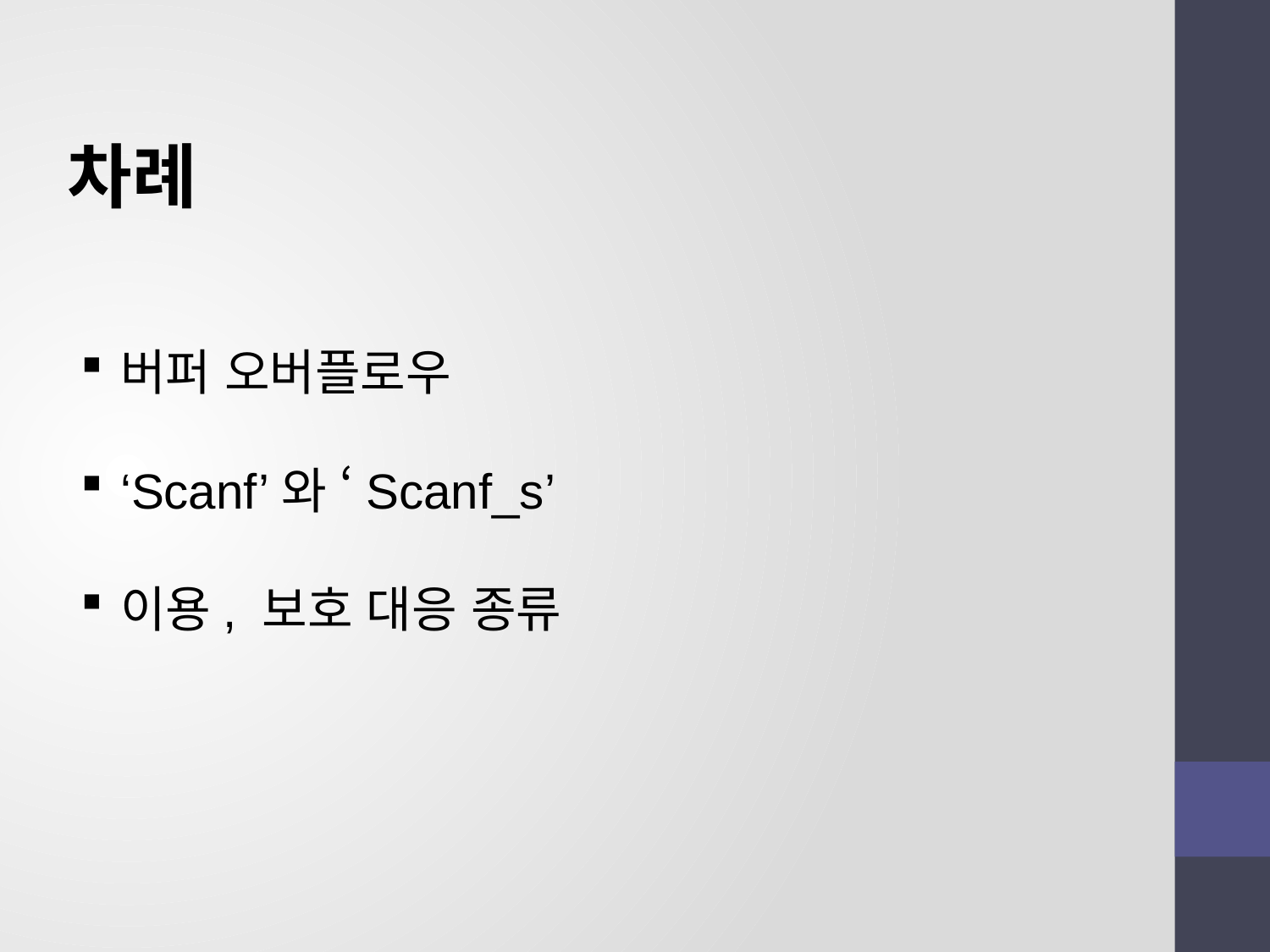

차례
버퍼 오버플로우
‘Scanf’와 ‘Scanf_s’
이용, 보호 대응 종류